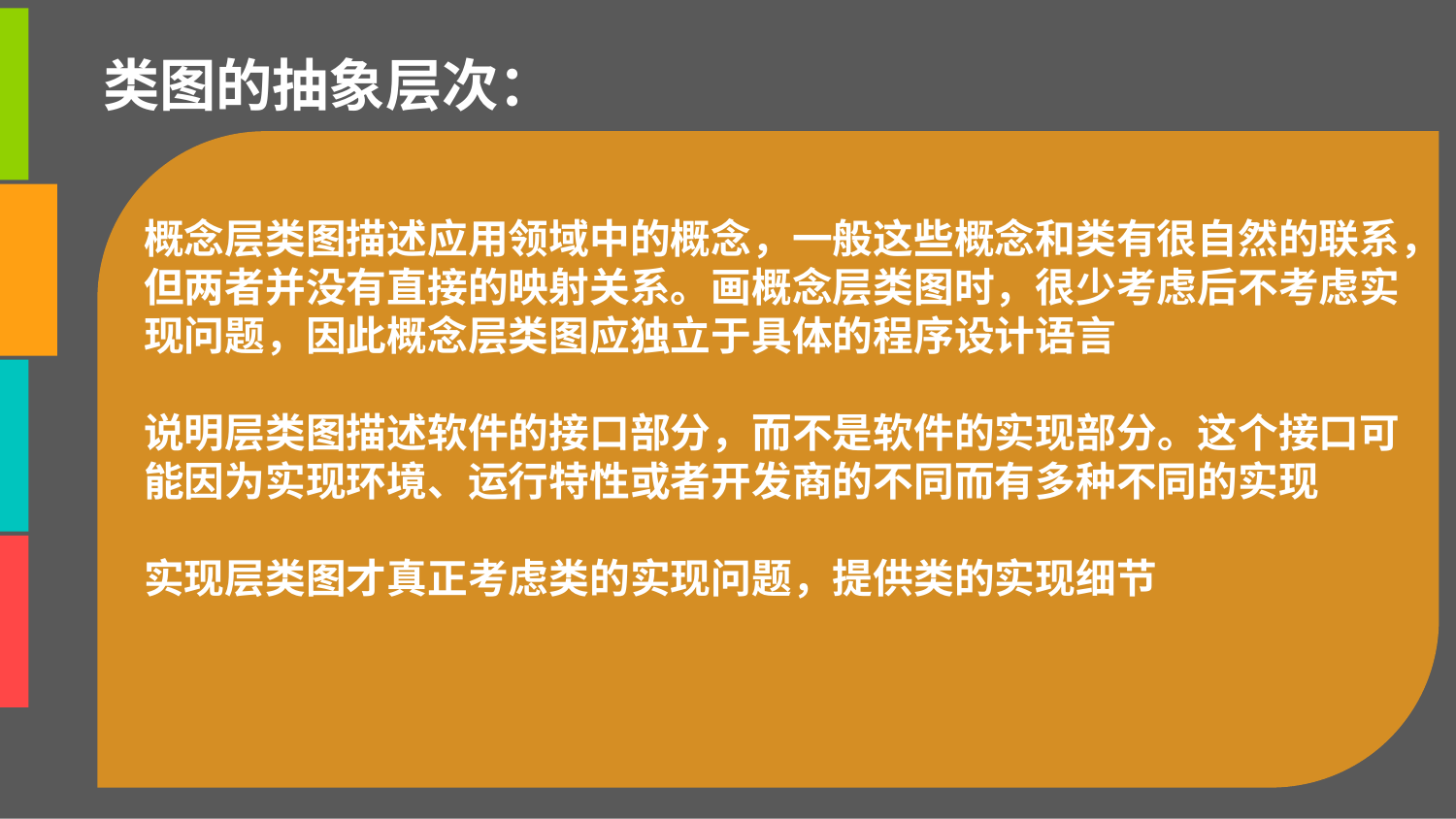

类图的抽象层次：

概念层类图描述应用领域中的概念，一般这些概念和类有很自然的联系，但两者并没有直接的映射关系。画概念层类图时，很少考虑后不考虑实现问题，因此概念层类图应独立于具体的程序设计语言

说明层类图描述软件的接口部分，而不是软件的实现部分。这个接口可能因为实现环境、运行特性或者开发商的不同而有多种不同的实现

实现层类图才真正考虑类的实现问题，提供类的实现细节